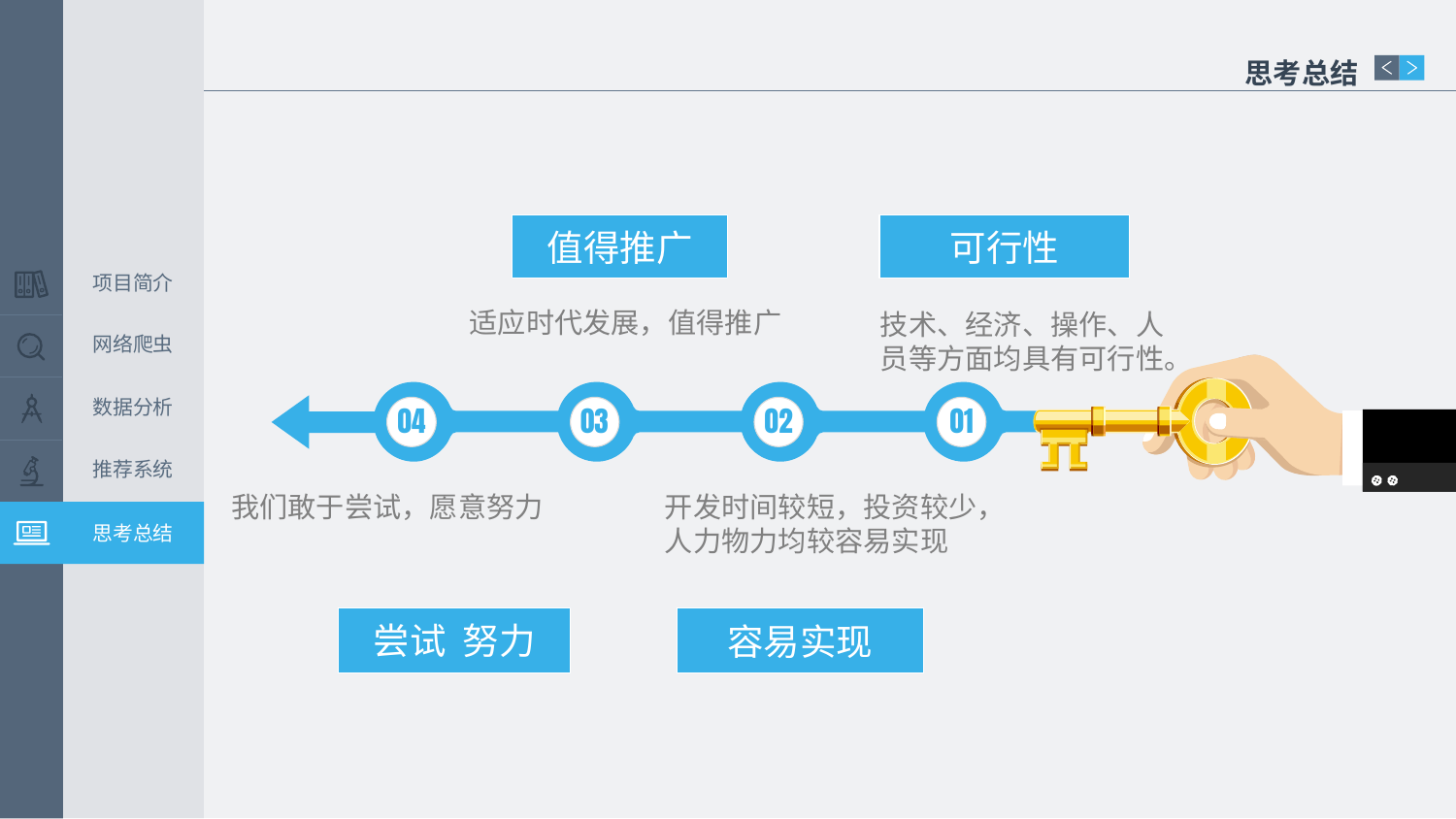

思考总结

值得推广
可行性
项目简介

适应时代发展，值得推广
技术、经济、操作、人员等方面均具有可行性。
网络爬虫

数据分析

04
03
02
01
推荐系统

我们敢于尝试，愿意努力
开发时间较短，投资较少，人力物力均较容易实现

思考总结

尝试  努力
容易实现